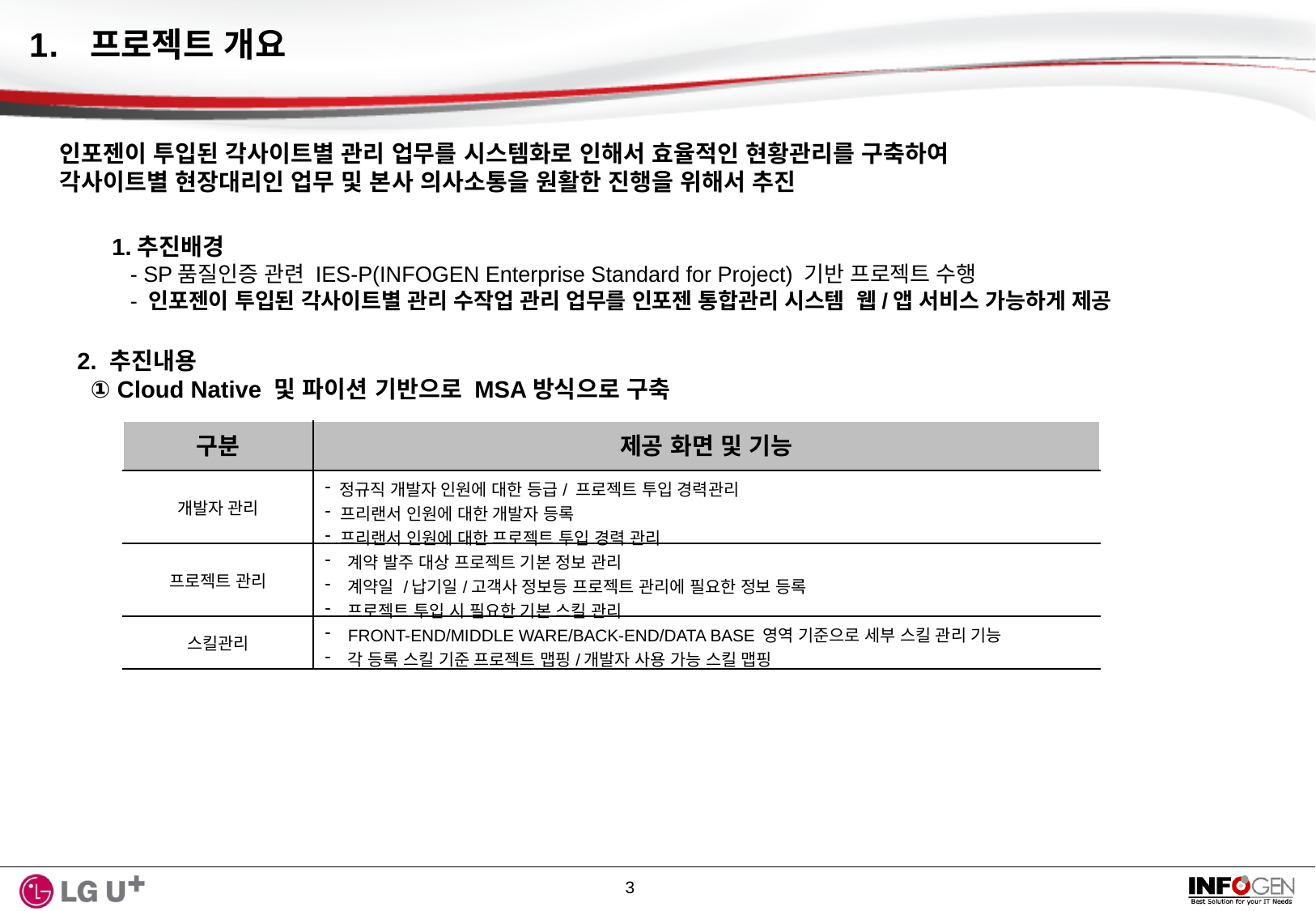

프로젝트 개요
인포젠이 투입된 각사이트별 관리 업무를 시스템화로 인해서 효율적인 현황관리를 구축하여
각사이트별 현장대리인 업무 및 본사 의사소통을 원활한 진행을 위해서 추진
1.추진배경
   - SP품질인증 관련 IES-P(INFOGEN Enterprise Standard for Project) 기반 프로젝트 수행
   - 인포젠이 투입된 각사이트별 관리 수작업 관리 업무를 인포젠 통합관리 시스템  웹/앱 서비스 가능하게 제공
  2. 추진내용
    ① Cloud Native 및 파이션 기반으로 MSA방식으로 구축
| 구분 | 제공 화면 및 기능 |
| --- | --- |
| 개발자 관리 | 정규직 개발자 인원에 대한 등급/ 프로젝트 투입 경력관리 프리랜서 인원에 대한 개발자 등록 프리랜서 인원에 대한 프로젝트 투입 경력 관리 |
| 프로젝트 관리 | 계약 발주 대상 프로젝트 기본 정보 관리 계약일 /납기일/고객사 정보등 프로젝트 관리에 필요한 정보 등록 프로젝트 투입 시 필요한 기본 스킬 관리 |
| 스킬관리 | FRONT-END/MIDDLE WARE/BACK-END/DATA BASE 영역 기준으로 세부 스킬 관리 기능 각 등록 스킬 기준 프로젝트 맵핑/개발자 사용 가능 스킬 맵핑 |